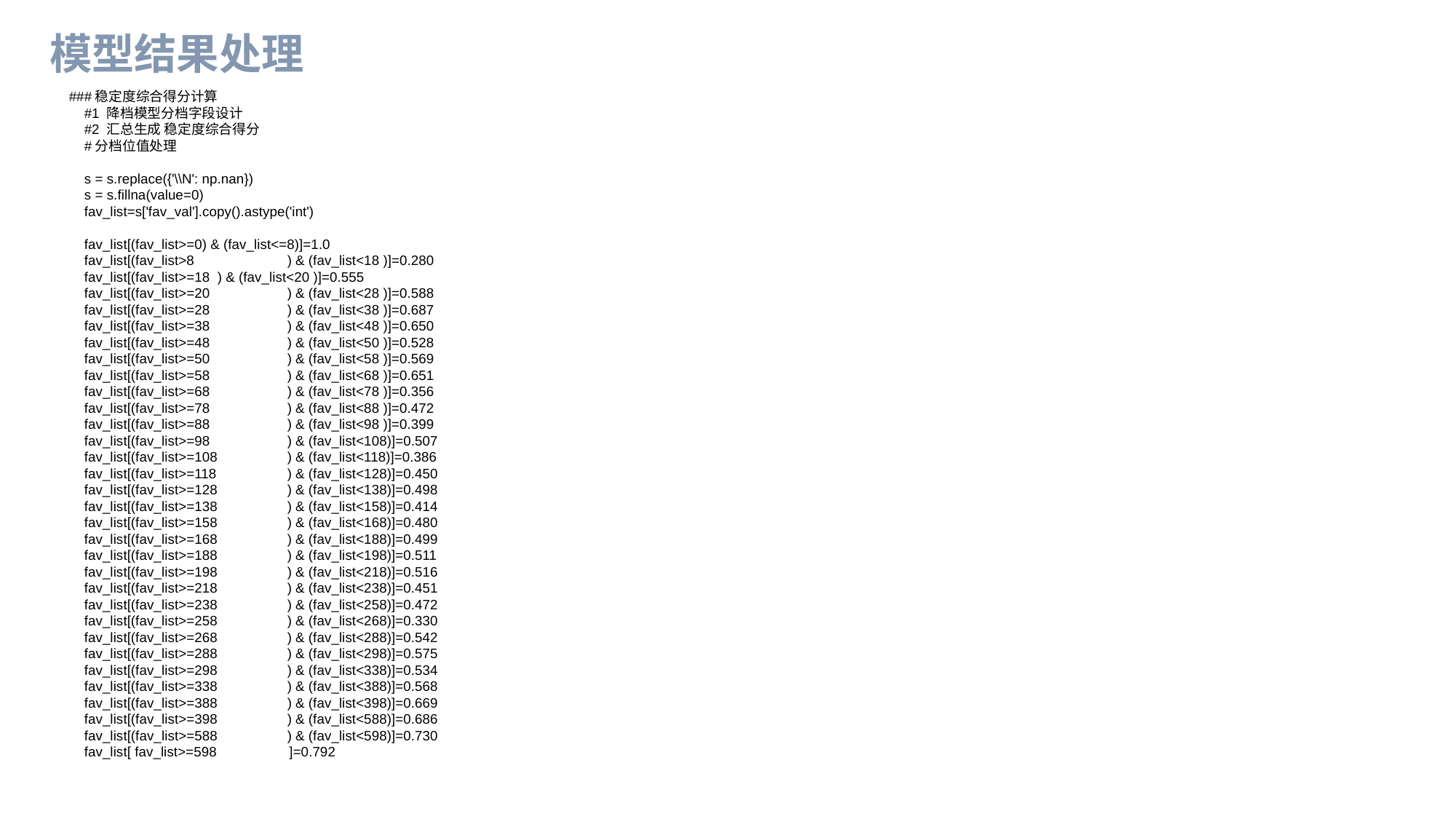

模型结果处理
###稳定度综合得分计算
    #1 降档模型分档字段设计
    #2 汇总生成 稳定度综合得分
    #分档位值处理

    s = s.replace({'\\N': np.nan})
    s = s.fillna(value=0)
    fav_list=s['fav_val'].copy().astype('int')

    fav_list[(fav_list>=0) & (fav_list<=8)]=1.0
    fav_list[(fav_list>8	) & (fav_list<18 )]=0.280
    fav_list[(fav_list>=18  ) & (fav_list<20 )]=0.555
    fav_list[(fav_list>=20	) & (fav_list<28 )]=0.588
    fav_list[(fav_list>=28	) & (fav_list<38 )]=0.687
    fav_list[(fav_list>=38	) & (fav_list<48 )]=0.650
    fav_list[(fav_list>=48	) & (fav_list<50 )]=0.528
    fav_list[(fav_list>=50	) & (fav_list<58 )]=0.569
    fav_list[(fav_list>=58	) & (fav_list<68 )]=0.651
    fav_list[(fav_list>=68	) & (fav_list<78 )]=0.356
    fav_list[(fav_list>=78	) & (fav_list<88 )]=0.472
    fav_list[(fav_list>=88	) & (fav_list<98 )]=0.399
    fav_list[(fav_list>=98	) & (fav_list<108)]=0.507
    fav_list[(fav_list>=108	) & (fav_list<118)]=0.386
    fav_list[(fav_list>=118	) & (fav_list<128)]=0.450
    fav_list[(fav_list>=128	) & (fav_list<138)]=0.498
    fav_list[(fav_list>=138	) & (fav_list<158)]=0.414
    fav_list[(fav_list>=158	) & (fav_list<168)]=0.480
    fav_list[(fav_list>=168	) & (fav_list<188)]=0.499
    fav_list[(fav_list>=188	) & (fav_list<198)]=0.511
    fav_list[(fav_list>=198	) & (fav_list<218)]=0.516
    fav_list[(fav_list>=218	) & (fav_list<238)]=0.451
    fav_list[(fav_list>=238	) & (fav_list<258)]=0.472
    fav_list[(fav_list>=258	) & (fav_list<268)]=0.330
    fav_list[(fav_list>=268	) & (fav_list<288)]=0.542
    fav_list[(fav_list>=288	) & (fav_list<298)]=0.575
    fav_list[(fav_list>=298	) & (fav_list<338)]=0.534
    fav_list[(fav_list>=338	) & (fav_list<388)]=0.568
    fav_list[(fav_list>=388	) & (fav_list<398)]=0.669
    fav_list[(fav_list>=398	) & (fav_list<588)]=0.686
    fav_list[(fav_list>=588	) & (fav_list<598)]=0.730
    fav_list[ fav_list>=598                   ]=0.792